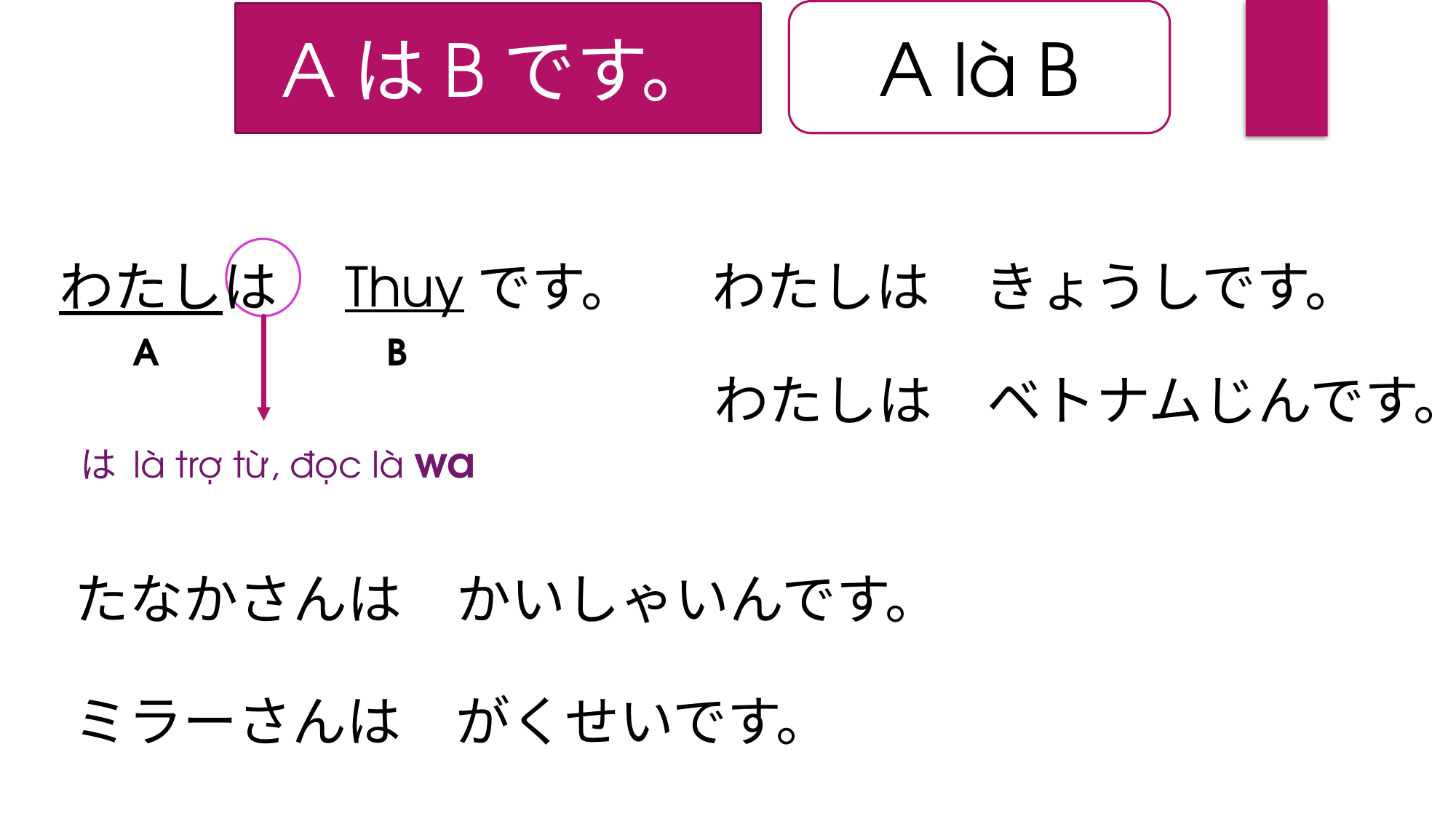

A là B
AはBです。

わたしは　きょうしです。
わたしは　Thuyです。
B
A
わたしは　ベトナムじんです。
は là trợ từ, đọc là wa
たなかさんは　かいしゃいんです。
ミラーさんは　がくせいです。